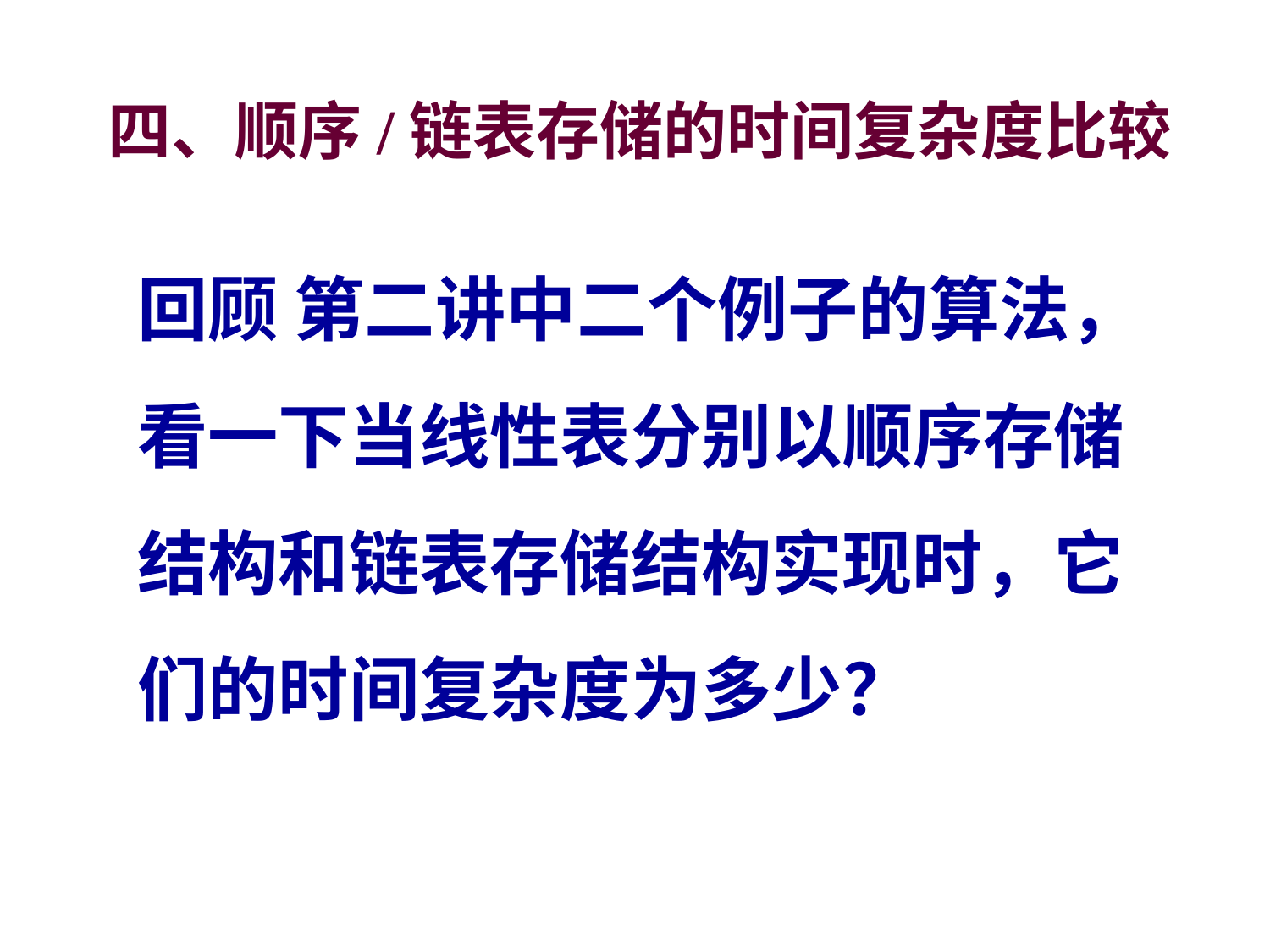

四、顺序/链表存储的时间复杂度比较
回顾 第二讲中二个例子的算法，看一下当线性表分别以顺序存储结构和链表存储结构实现时，它们的时间复杂度为多少？